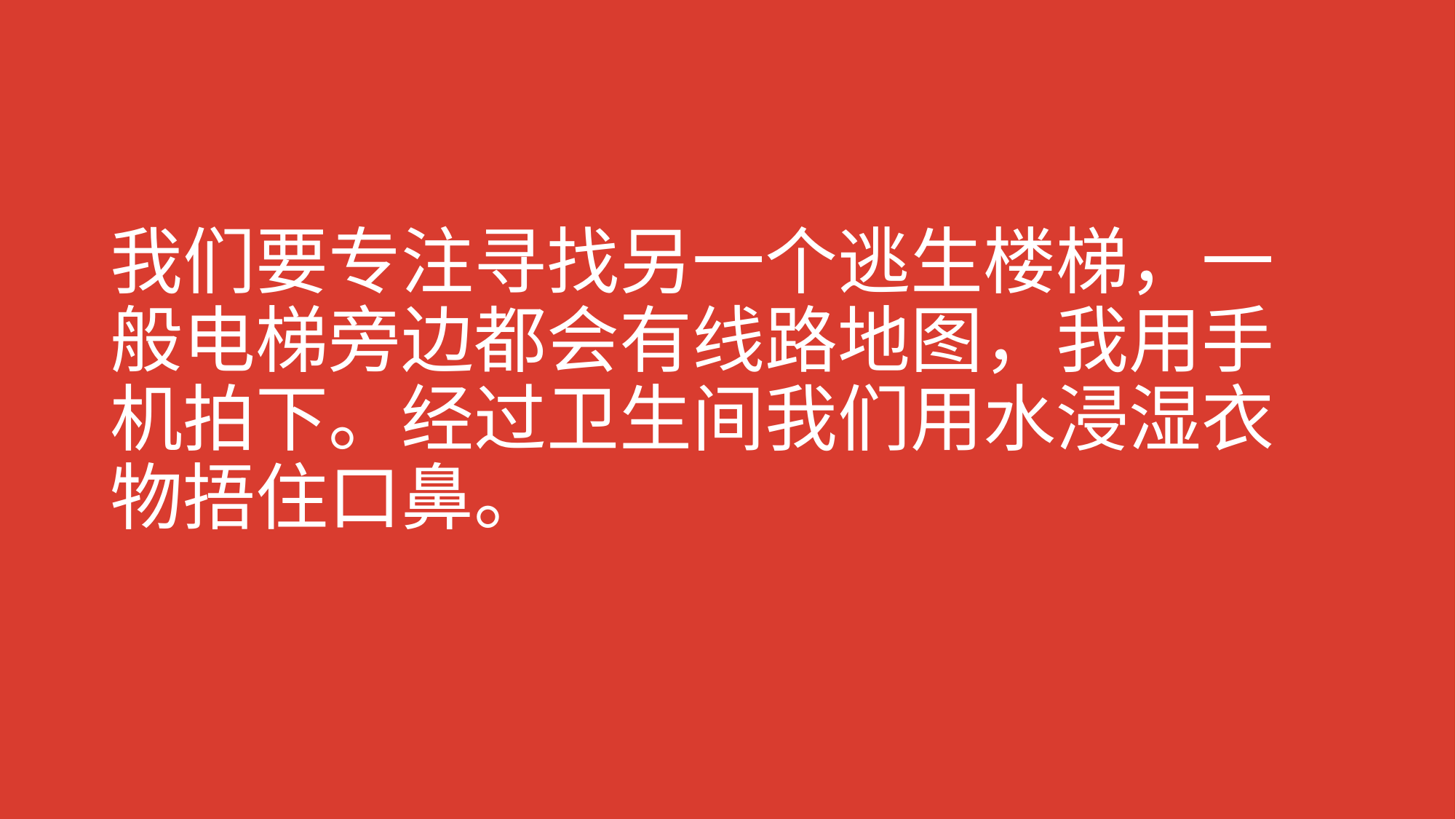

# 我们要专注寻找另一个逃生楼梯，一般电梯旁边都会有线路地图，我用手机拍下。经过卫生间我们用水浸湿衣物捂住口鼻。